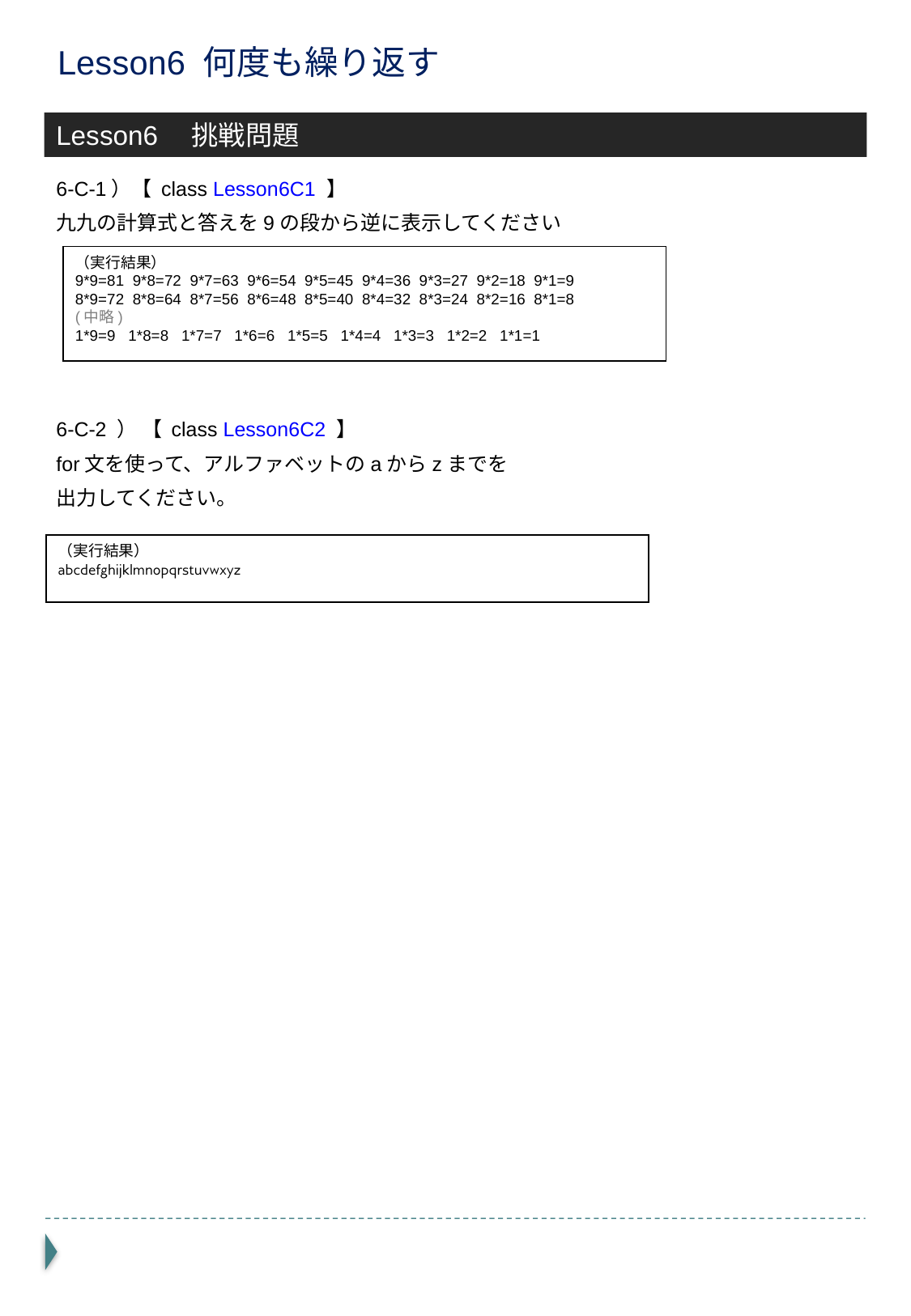

# Lesson6 何度も繰り返す
Lesson6　挑戦問題
6-C-1）【 class Lesson6C1 】
九九の計算式と答えを9の段から逆に表示してください

6-C-2 ） 【 class Lesson6C2 】
for文を使って、アルファベットのaからzまでを
出力してください。

（実行結果）
9*9=81  9*8=72  9*7=63  9*6=54  9*5=45  9*4=36  9*3=27  9*2=18  9*1=9
8*9=72  8*8=64  8*7=56  8*6=48  8*5=40  8*4=32  8*3=24  8*2=16  8*1=8
(中略)
1*9=9   1*8=8   1*7=7   1*6=6   1*5=5   1*4=4   1*3=3   1*2=2   1*1=1
（実行結果）
abcdefghijklmnopqrstuvwxyz